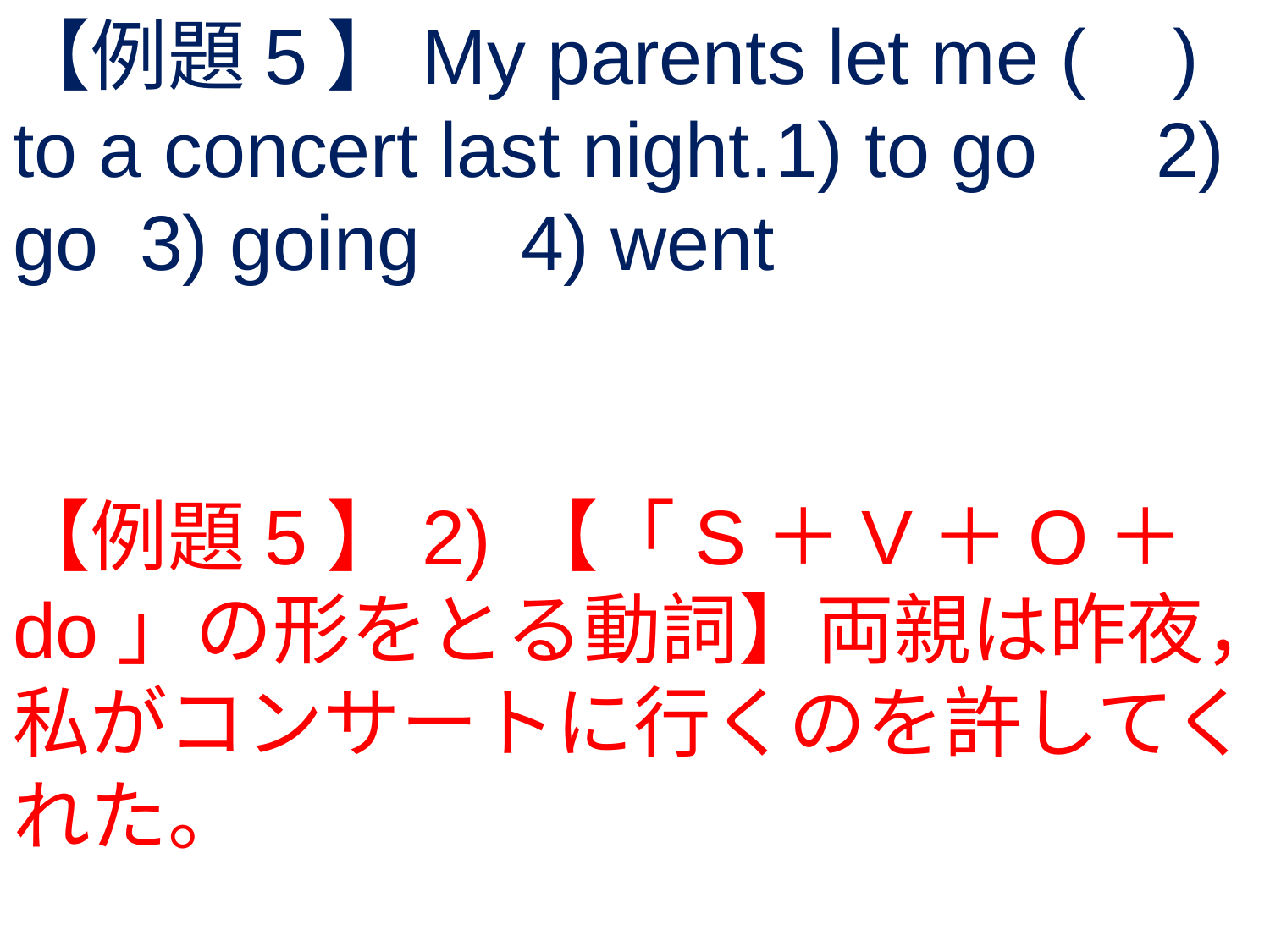

# 【例題5】My parents let me (    ) to a concert last night.	1) to go	2) go	3) going	4) went
【例題5】2) 	【「S＋V＋O＋do」の形をとる動詞】両親は昨夜，私がコンサートに行くのを許してくれた。